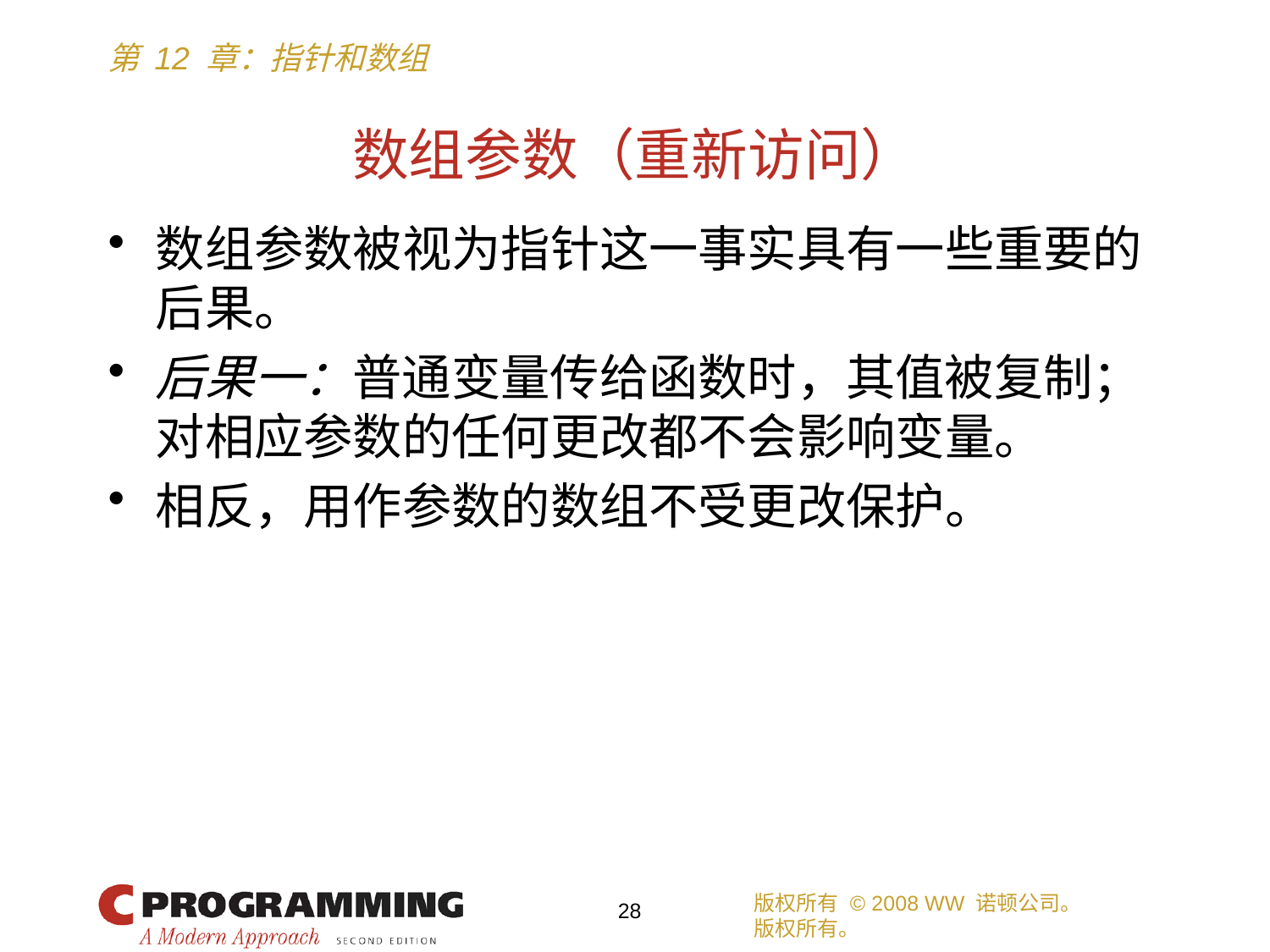

# 数组参数（重新访问）
数组参数被视为指针这一事实具有一些重要的后果。
后果一：普通变量传给函数时，其值被复制；对相应参数的任何更改都不会影响变量。
相反，用作参数的数组不受更改保护。
版权所有 © 2008 WW 诺顿公司。
版权所有。
28